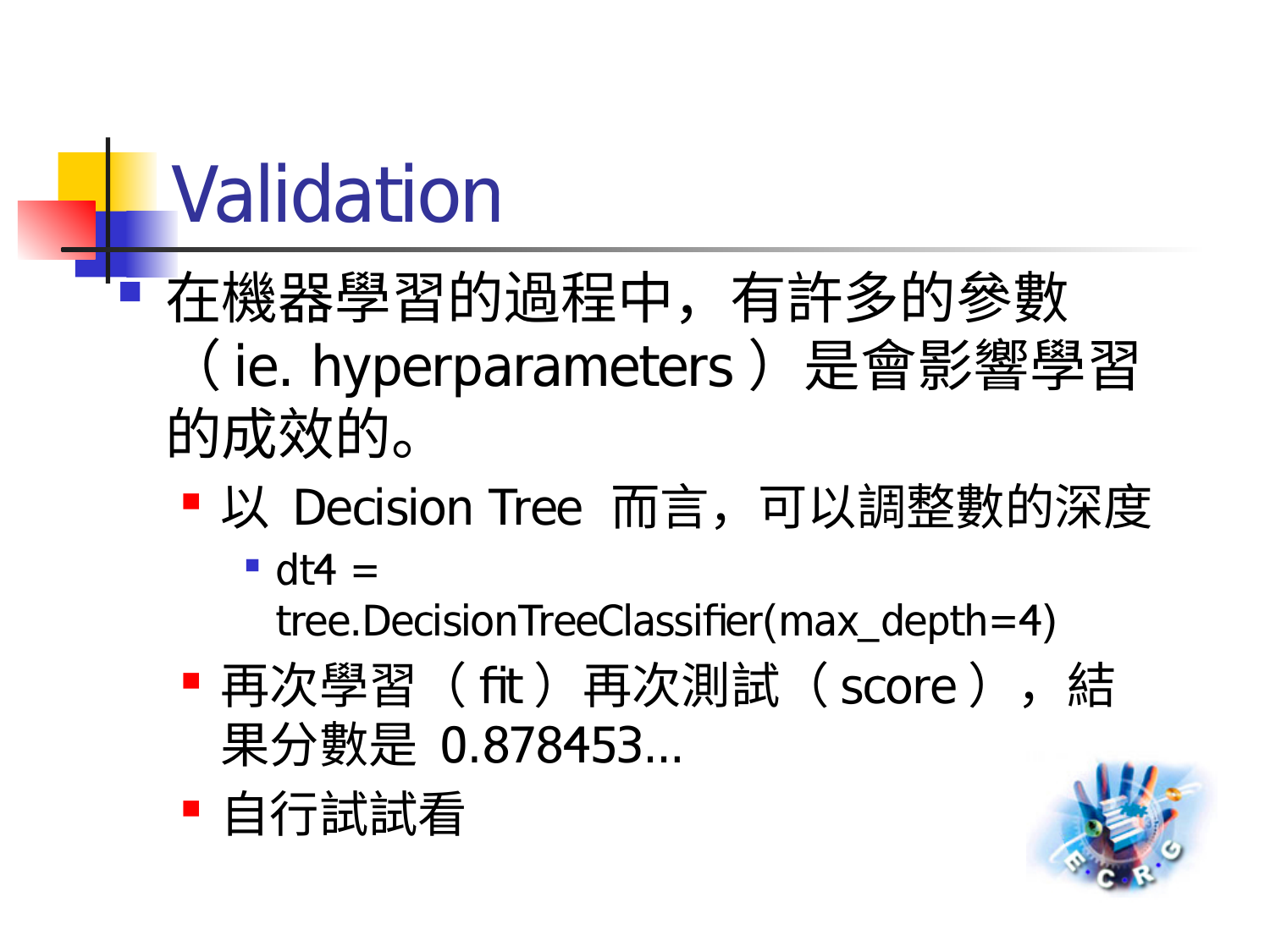

# Validation
在機器學習的過程中，有許多的參數（ie. hyperparameters）是會影響學習的成效的。
以 Decision Tree 而言，可以調整數的深度
dt4 = tree.DecisionTreeClassifier(max_depth=4)
再次學習（fit）再次測試（score），結果分數是 0.878453…
自行試試看